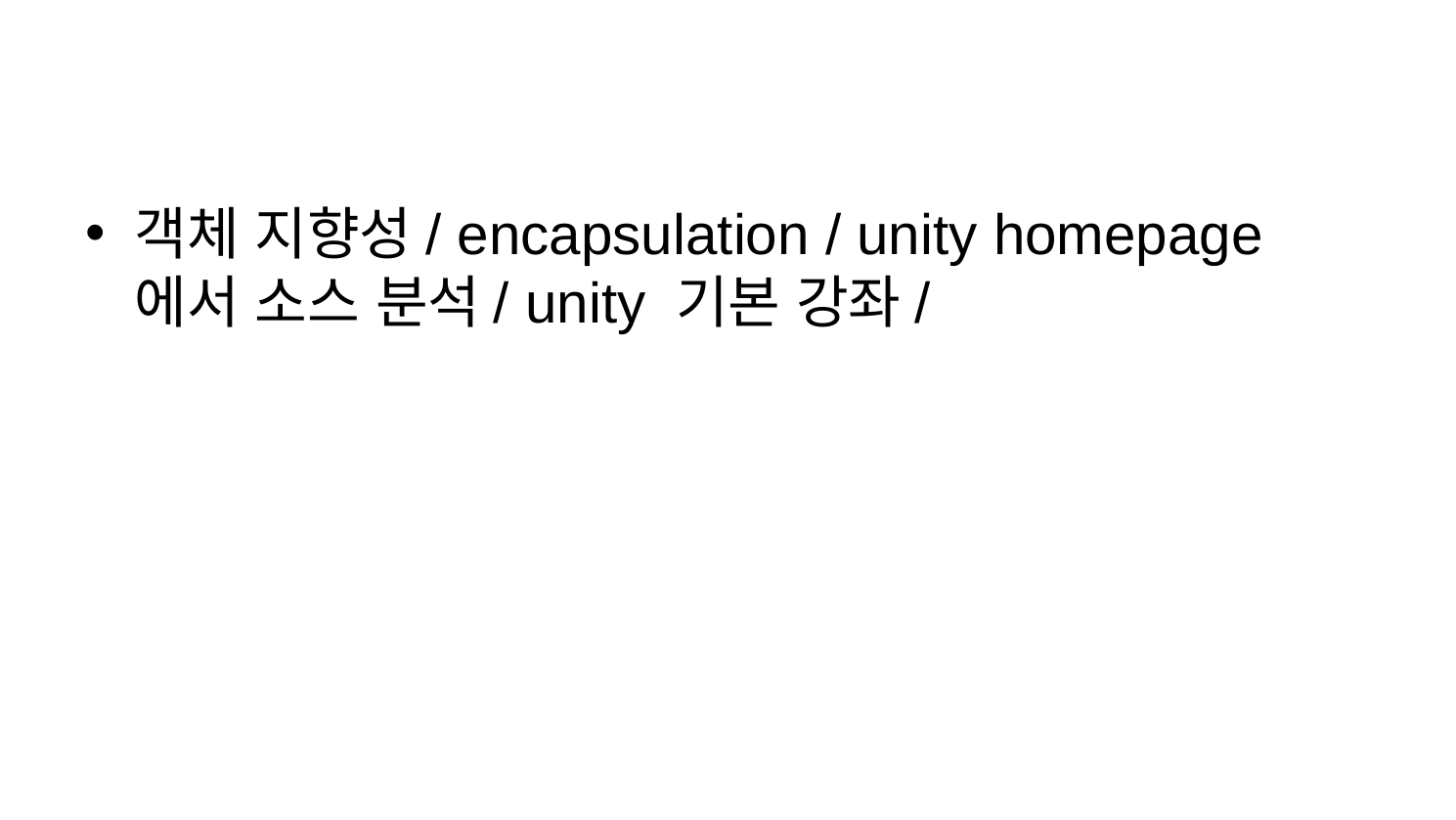

#
객체 지향성/ encapsulation / unity homepage에서 소스 분석/ unity 기본 강좌/